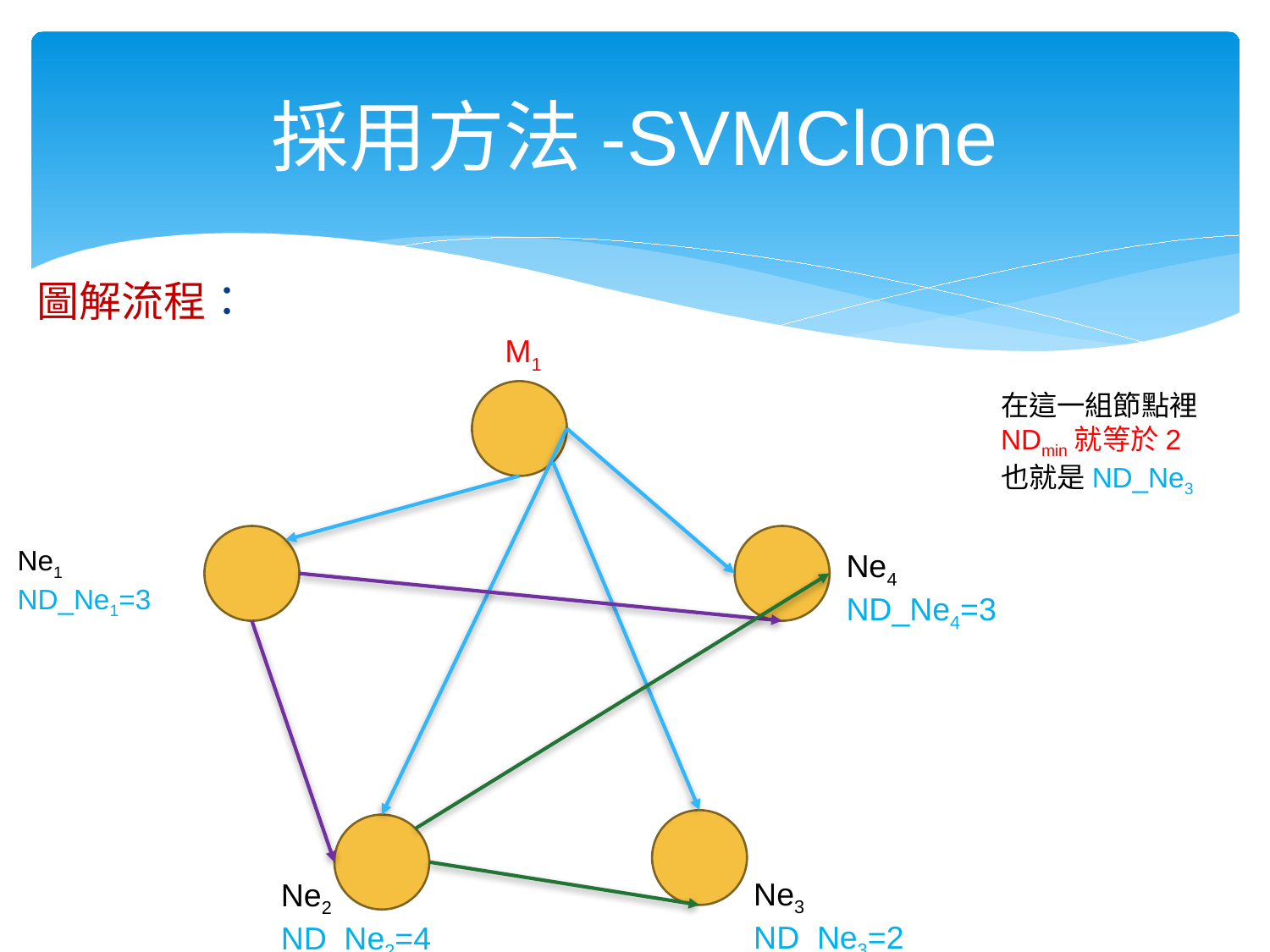

# 採用方法-SVMClone
圖解流程：
M1

在這一組節點裡
NDmin就等於2
也就是ND_Ne3

Ne1
ND_Ne1=3
Ne4
ND_Ne4=3

Ne3
ND_Ne3=2
Ne2
ND_Ne2=4